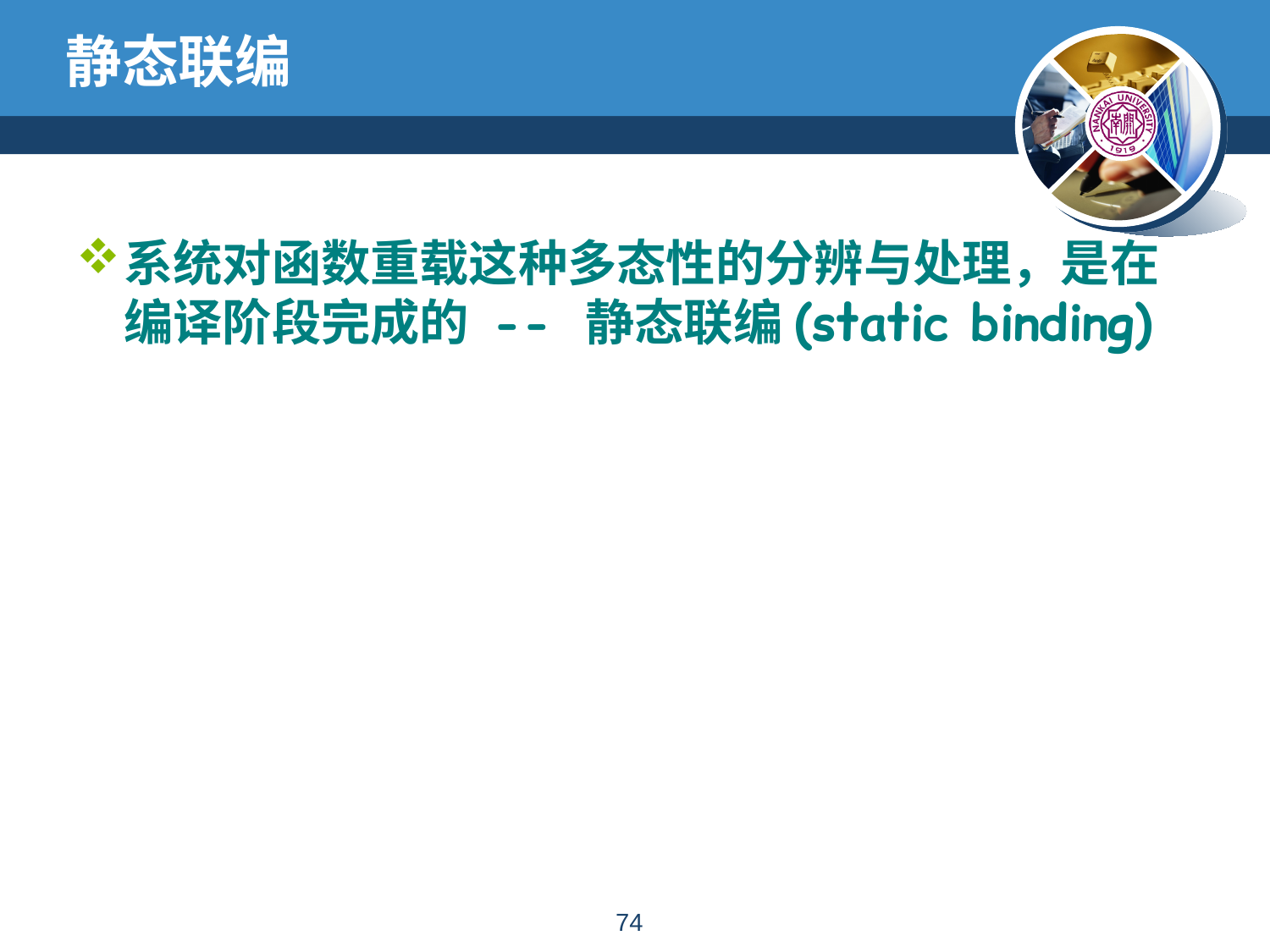

# 静态联编
系统对函数重载这种多态性的分辨与处理，是在编译阶段完成的 -- 静态联编(static binding)
74